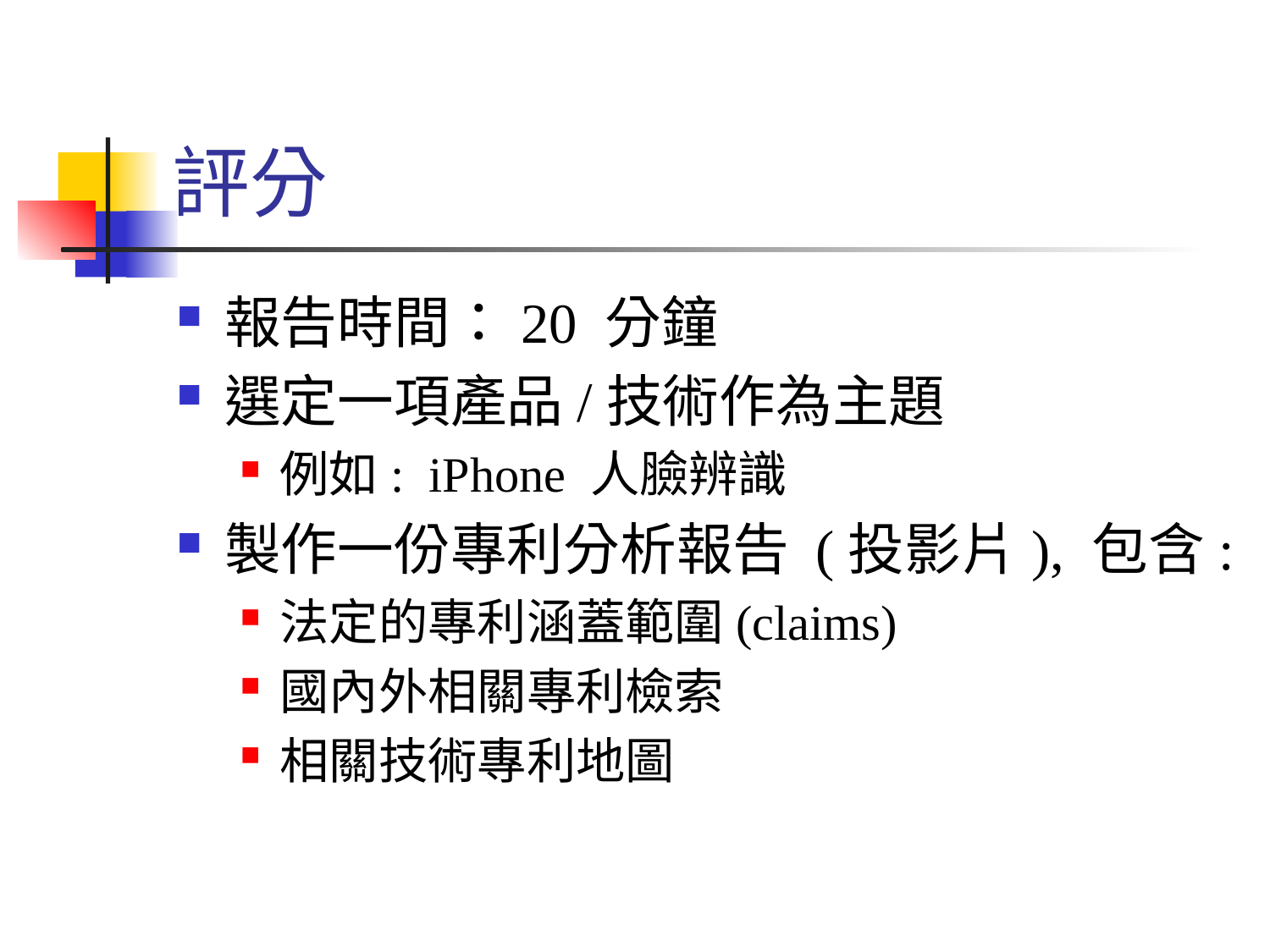

# 評分
報告時間：20 分鐘
選定一項產品/技術作為主題
例如:  iPhone 人臉辨識
製作一份專利分析報告 (投影片), 包含:
法定的專利涵蓋範圍(claims)
國內外相關專利檢索
相關技術專利地圖